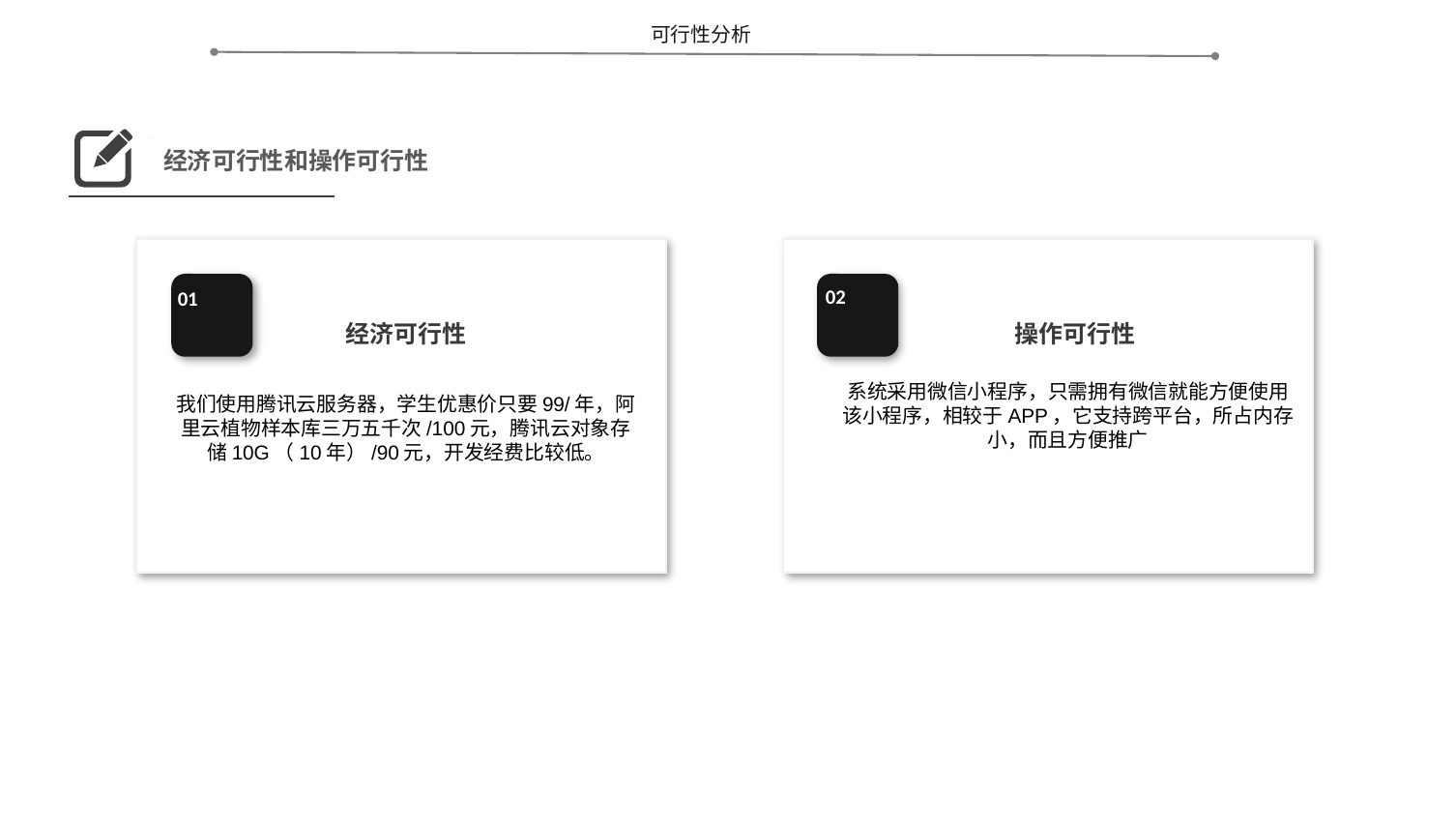

可行性分析

经济可行性和操作可行性

02
01
经济可行性
操作可行性
系统采用微信小程序，只需拥有微信就能方便使用该小程序，相较于APP，它支持跨平台，所占内存小，而且方便推广
我们使用腾讯云服务器，学生优惠价只要99/年，阿里云植物样本库三万五千次/100元，腾讯云对象存储10G（10年）/90元，开发经费比较低。